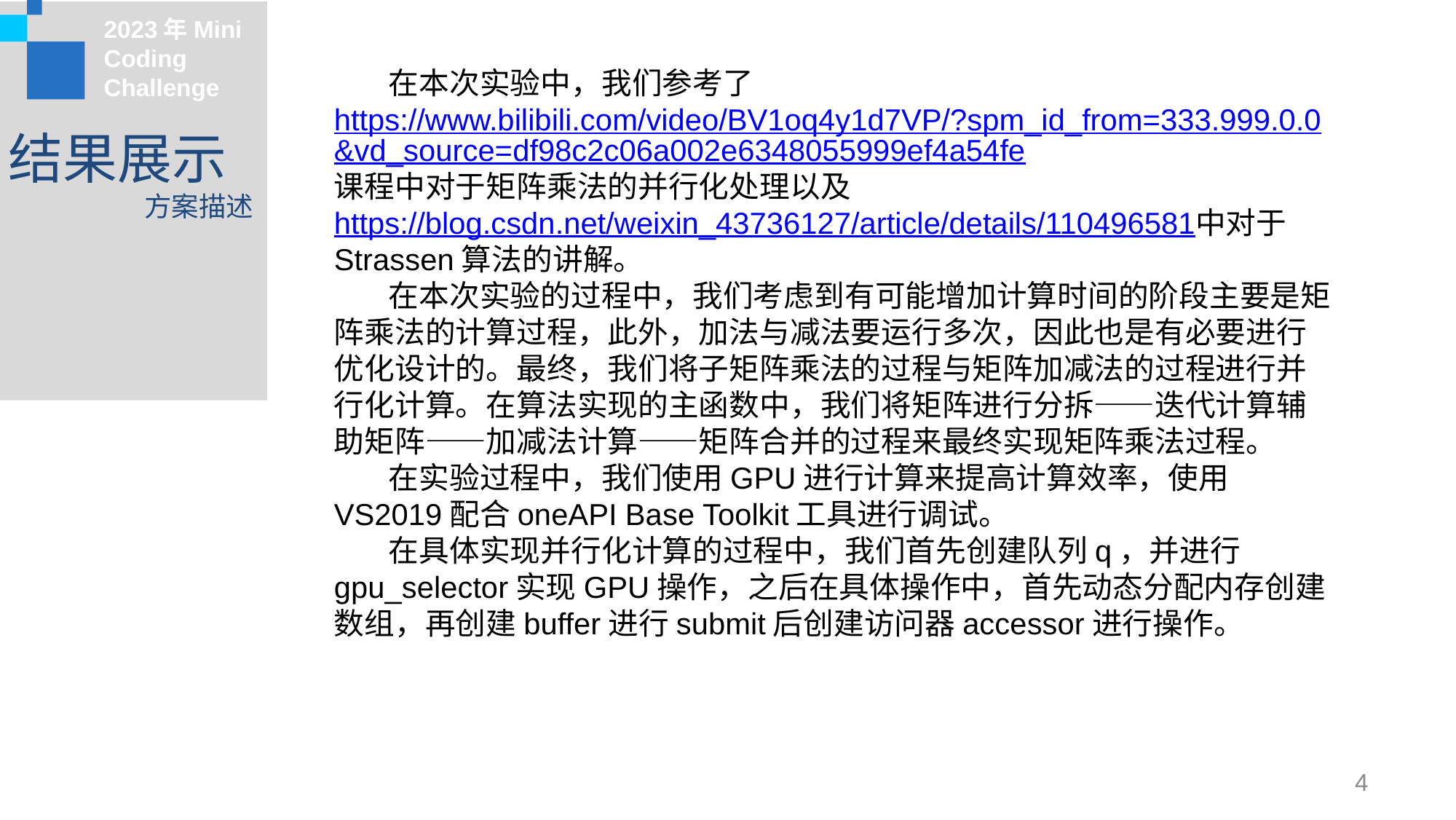

2023年Mini Coding Challenge
在本次实验中，我们参考了https://www.bilibili.com/video/BV1oq4y1d7VP/?spm_id_from=333.999.0.0&vd_source=df98c2c06a002e6348055999ef4a54fe课程中对于矩阵乘法的并行化处理以及https://blog.csdn.net/weixin_43736127/article/details/110496581中对于Strassen算法的讲解。
在本次实验的过程中，我们考虑到有可能增加计算时间的阶段主要是矩阵乘法的计算过程，此外，加法与减法要运行多次，因此也是有必要进行优化设计的。最终，我们将子矩阵乘法的过程与矩阵加减法的过程进行并行化计算。在算法实现的主函数中，我们将矩阵进行分拆——迭代计算辅助矩阵——加减法计算——矩阵合并的过程来最终实现矩阵乘法过程。
在实验过程中，我们使用GPU进行计算来提高计算效率，使用VS2019配合oneAPI Base Toolkit工具进行调试。
在具体实现并行化计算的过程中，我们首先创建队列q，并进行gpu_selector实现GPU操作，之后在具体操作中，首先动态分配内存创建数组，再创建buffer进行submit后创建访问器accessor进行操作。

结果展示
方案描述

4